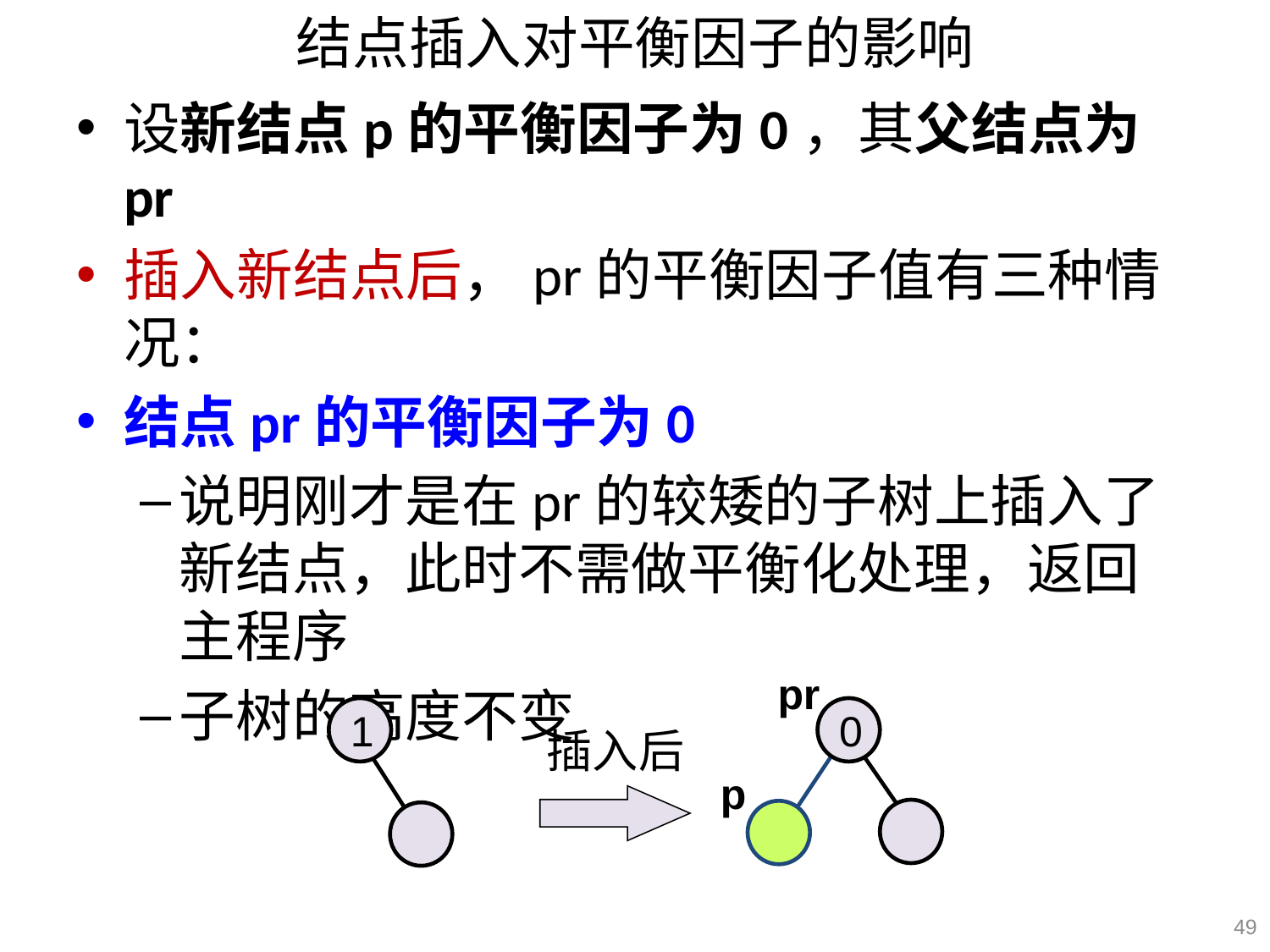

# 结点插入对平衡因子的影响
设新结点p的平衡因子为0，其父结点为pr
插入新结点后，pr的平衡因子值有三种情况：
结点pr的平衡因子为0
说明刚才是在pr的较矮的子树上插入了新结点，此时不需做平衡化处理，返回主程序
子树的高度不变

pr
1
0

插入后

p

49